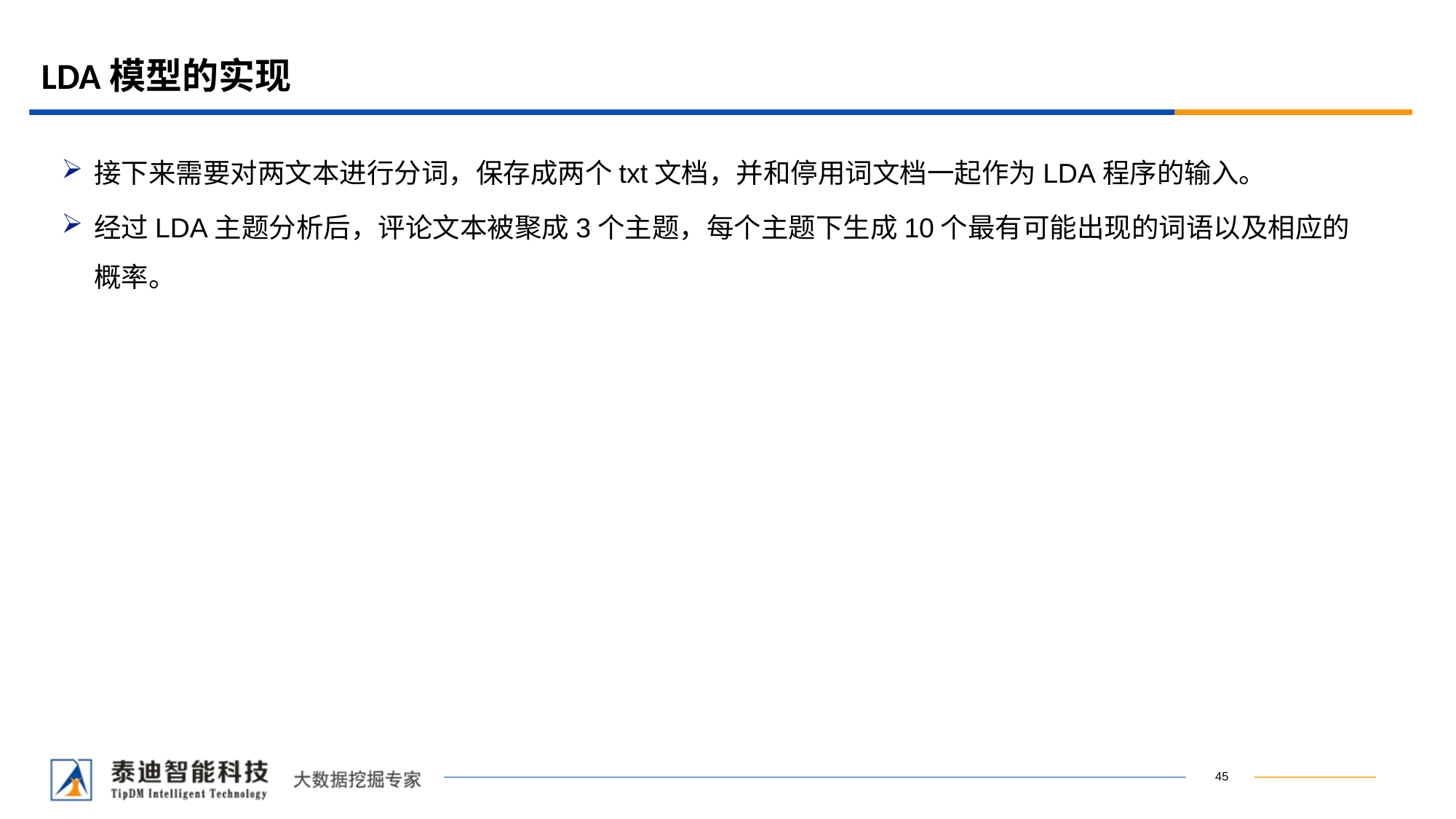

# LDA模型的实现

接下来需要对两文本进行分词，保存成两个txt文档，并和停用词文档一起作为LDA程序的输入。
经过LDA主题分析后，评论文本被聚成3个主题，每个主题下生成10个最有可能出现的词语以及相应的概率。